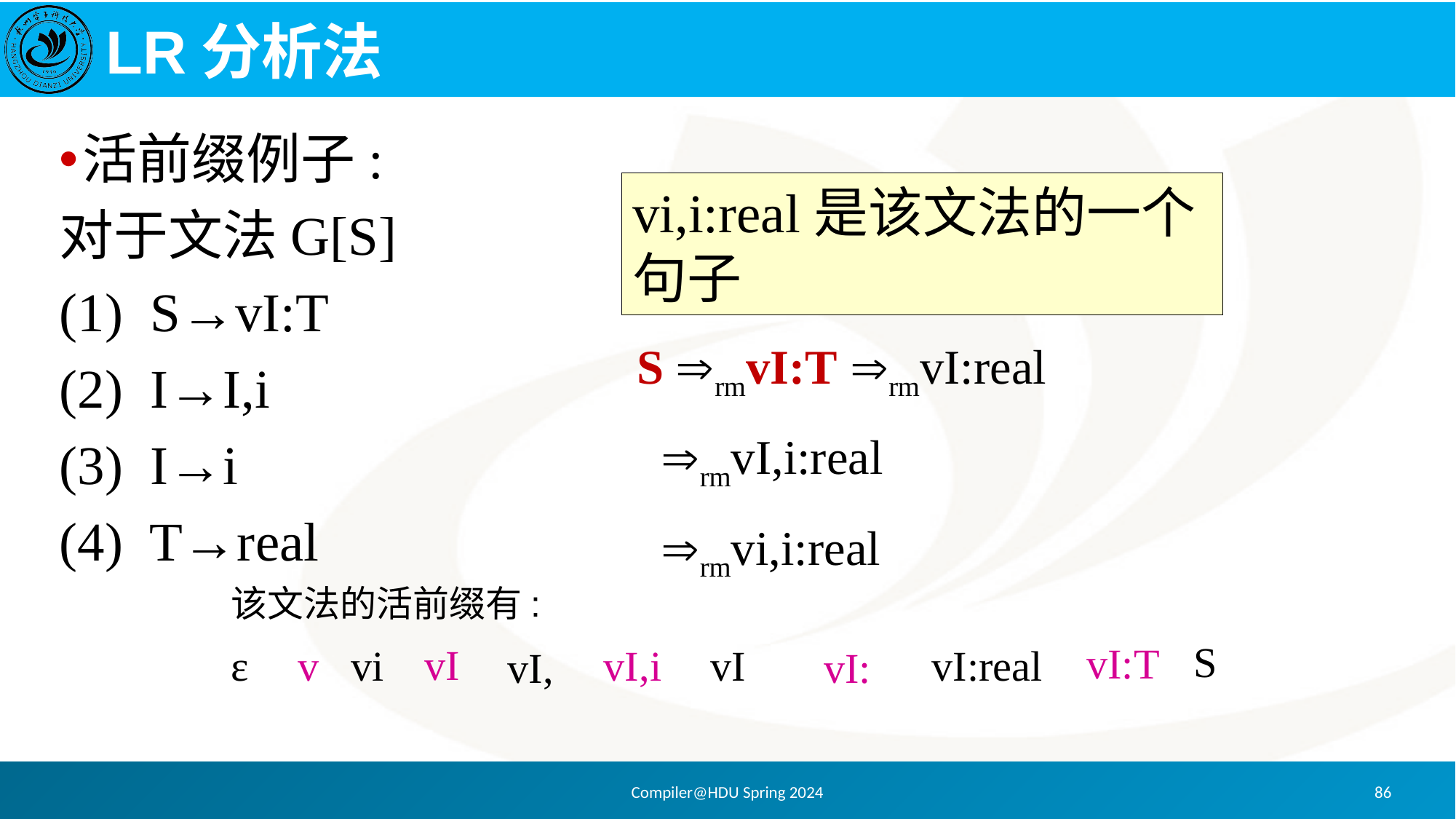

# LR分析法
活前缀例子:
对于文法G[S]
(1)  S→vI:T
(2)  I→I,i
(3)  I→i
(4)  T→real
vi,i:real是该文法的一个句子
S ⇒rmvI:T ⇒rmvI:real
  ⇒rmvI,i:real
  ⇒rmvi,i:real
该文法的活前缀有:
S
vI:T
vI
vI,i
vI
vI:real
ε
v
vi
vI,
vI:
Compiler@HDU Spring 2024
86